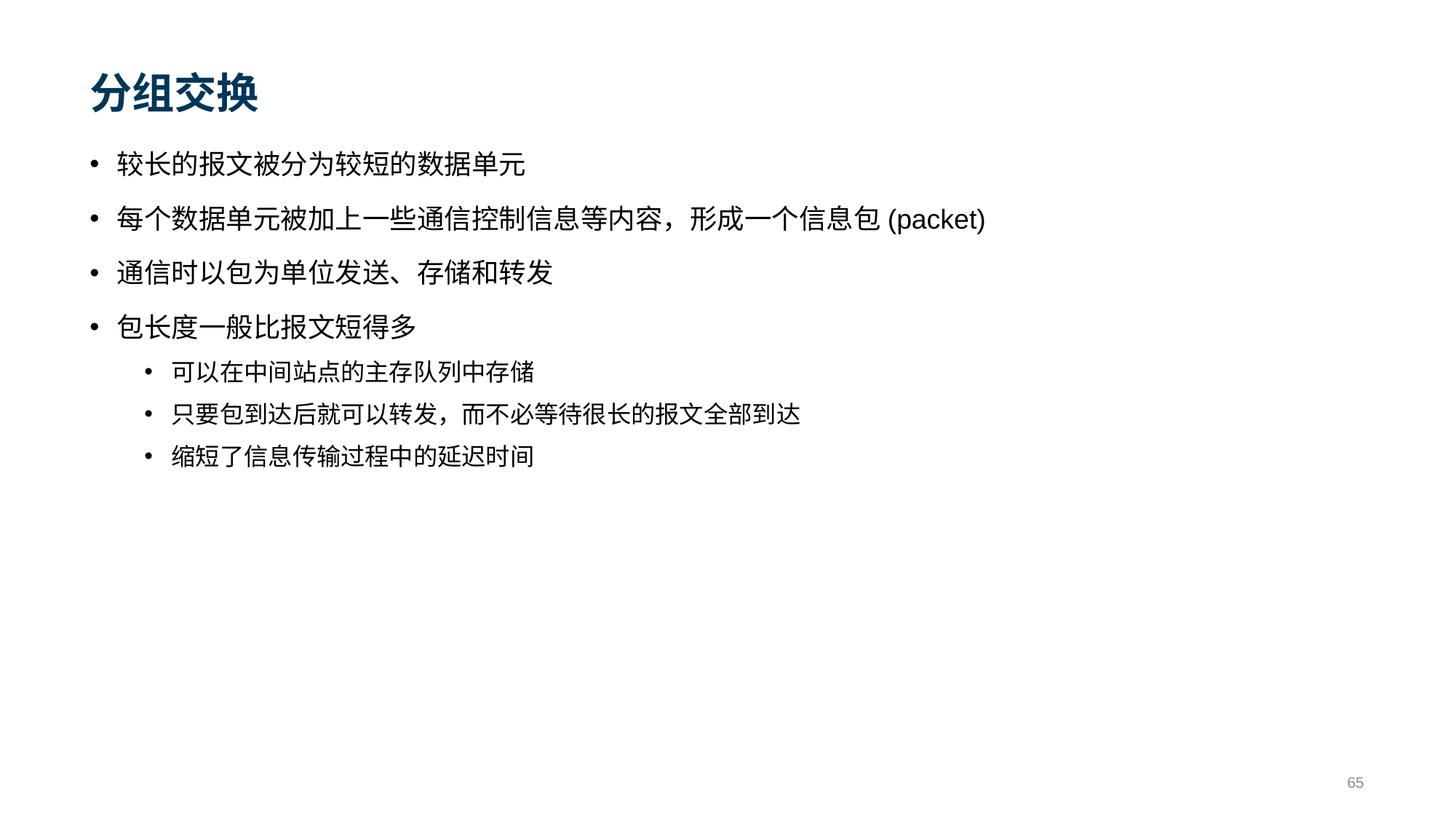

# 分组交换
较长的报文被分为较短的数据单元
每个数据单元被加上一些通信控制信息等内容，形成一个信息包(packet)
通信时以包为单位发送、存储和转发
包长度一般比报文短得多
可以在中间站点的主存队列中存储
只要包到达后就可以转发，而不必等待很长的报文全部到达
缩短了信息传输过程中的延迟时间
65